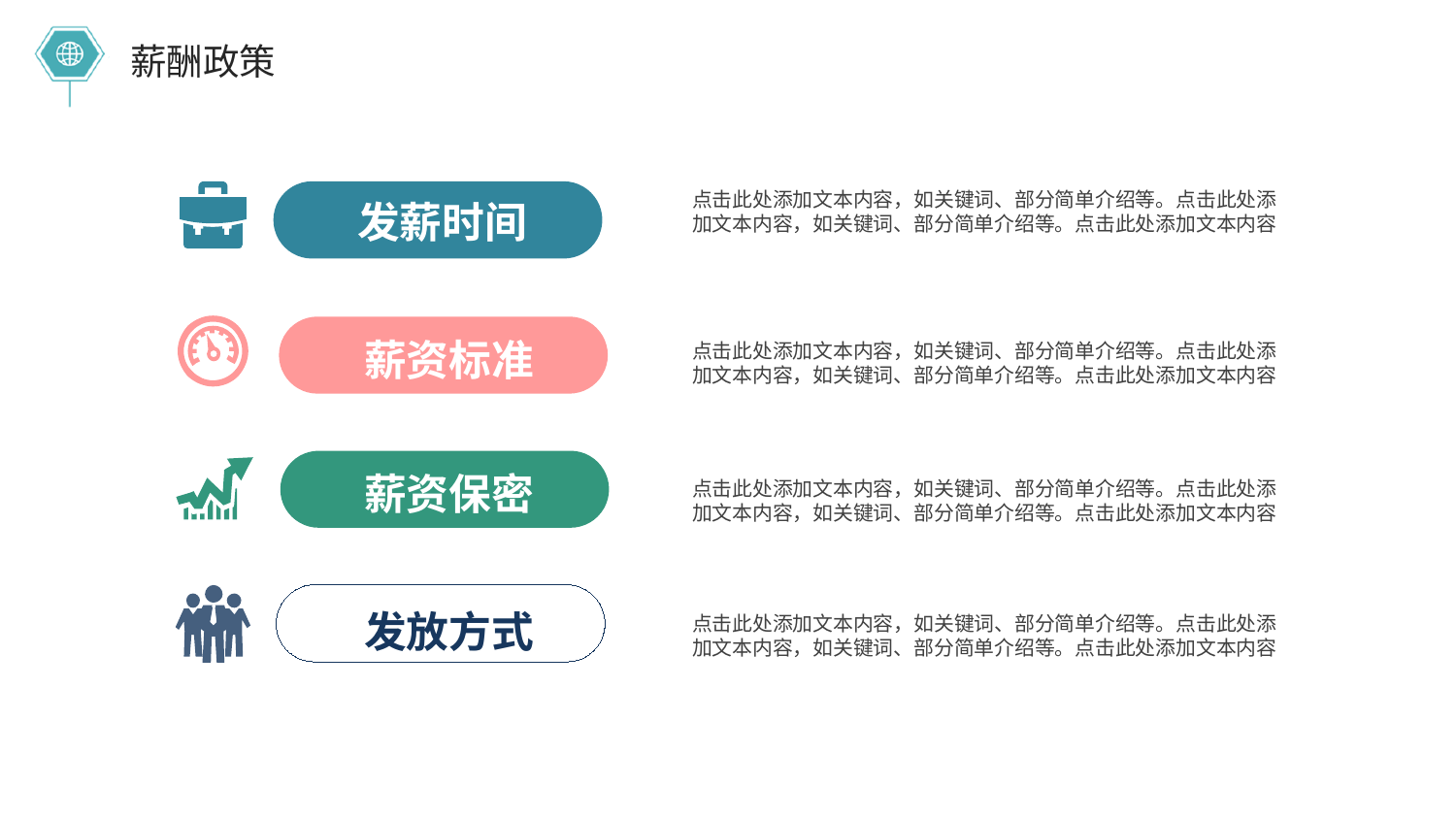

薪酬政策
点击此处添加文本内容，如关键词、部分简单介绍等。点击此处添加文本内容，如关键词、部分简单介绍等。点击此处添加文本内容

发薪时间

薪资标准
点击此处添加文本内容，如关键词、部分简单介绍等。点击此处添加文本内容，如关键词、部分简单介绍等。点击此处添加文本内容

薪资保密
点击此处添加文本内容，如关键词、部分简单介绍等。点击此处添加文本内容，如关键词、部分简单介绍等。点击此处添加文本内容

发放方式
点击此处添加文本内容，如关键词、部分简单介绍等。点击此处添加文本内容，如关键词、部分简单介绍等。点击此处添加文本内容